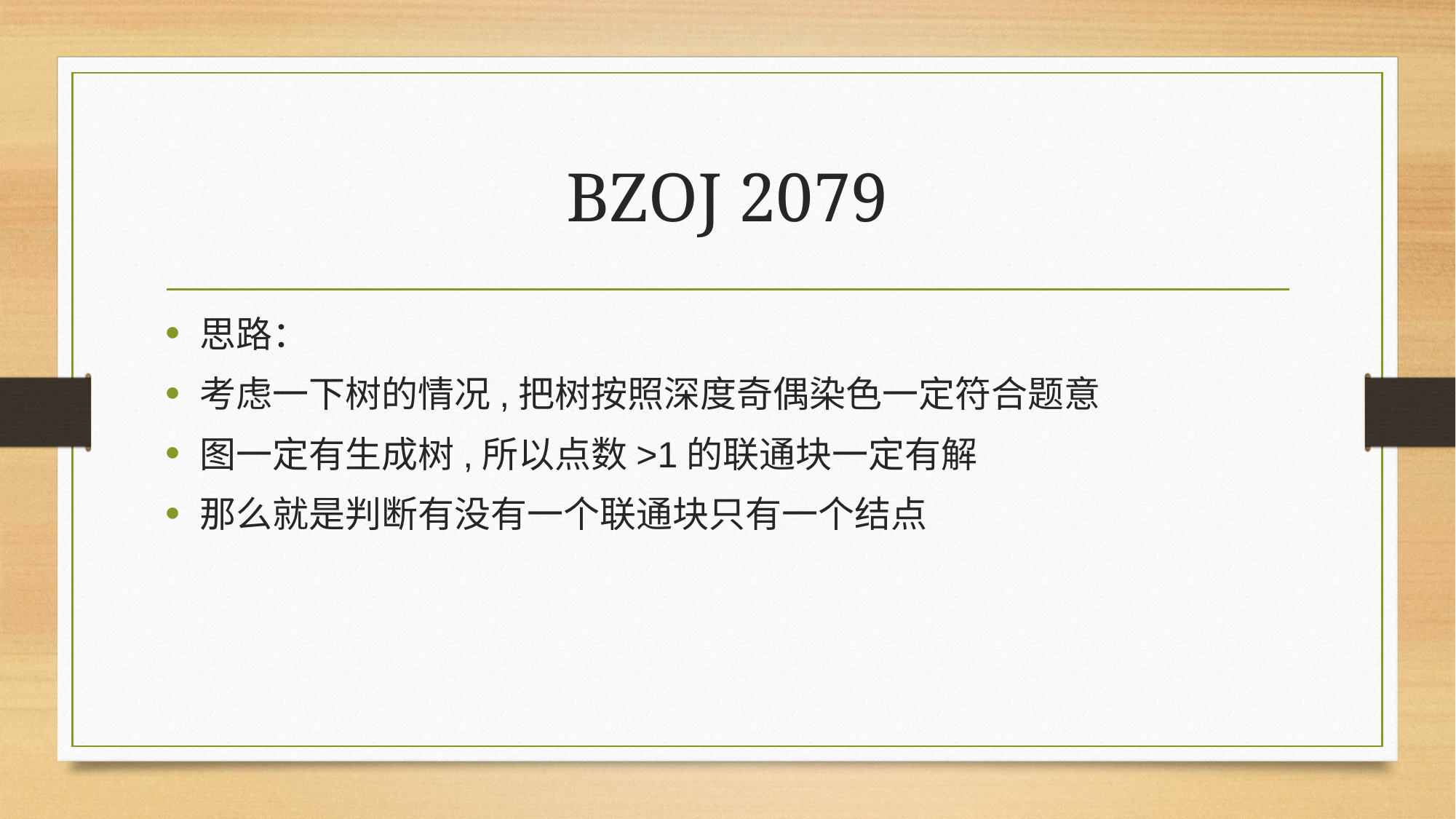

# BZOJ 2079
思路：
考虑一下树的情况,把树按照深度奇偶染色一定符合题意
图一定有生成树,所以点数>1的联通块一定有解
那么就是判断有没有一个联通块只有一个结点